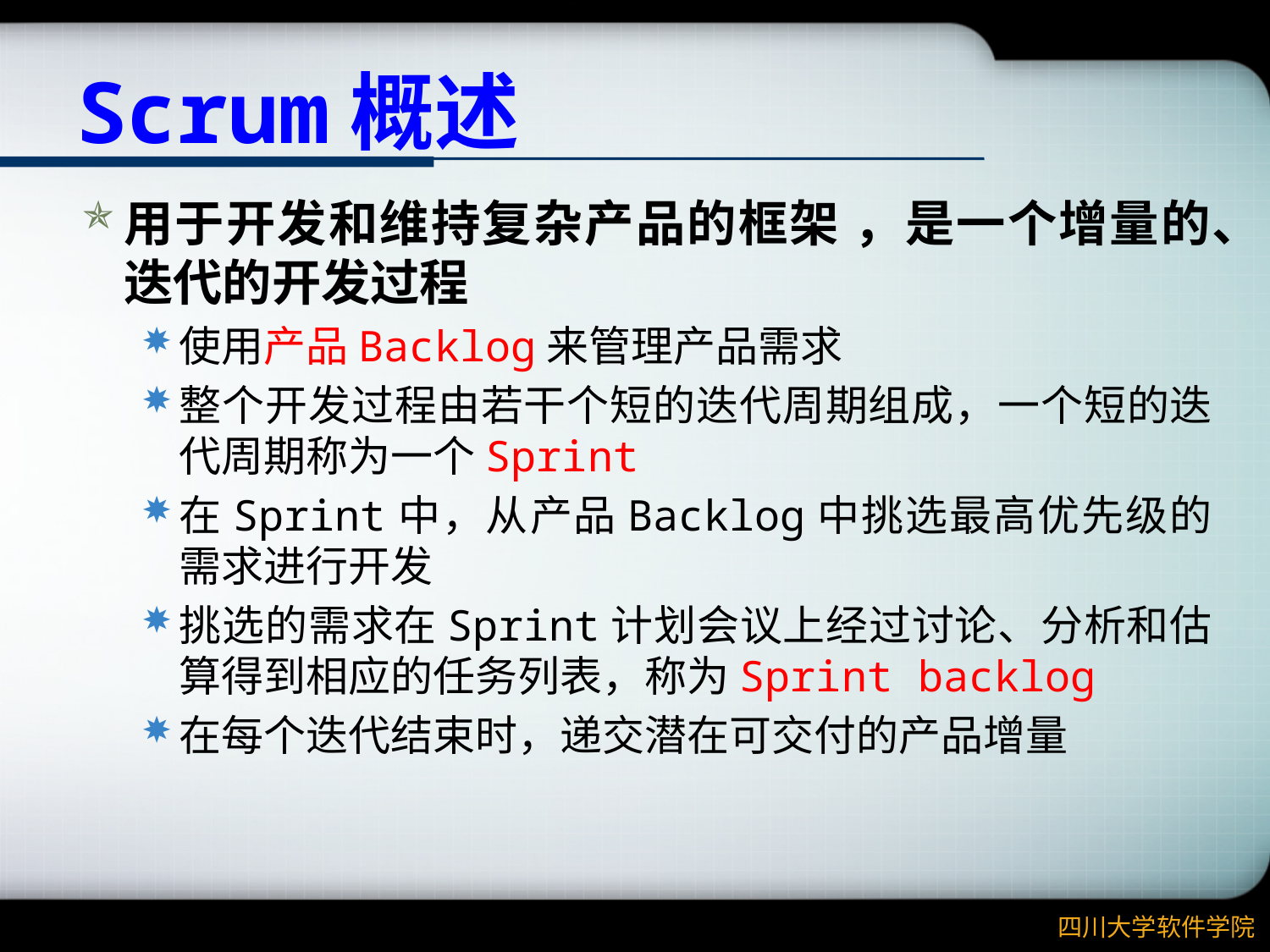

# Scrum概述
用于开发和维持复杂产品的框架 ，是一个增量的、迭代的开发过程
使用产品Backlog来管理产品需求
整个开发过程由若干个短的迭代周期组成，一个短的迭代周期称为一个Sprint
在Sprint中，从产品Backlog中挑选最高优先级的需求进行开发
挑选的需求在Sprint计划会议上经过讨论、分析和估算得到相应的任务列表，称为Sprint backlog
在每个迭代结束时，递交潜在可交付的产品增量